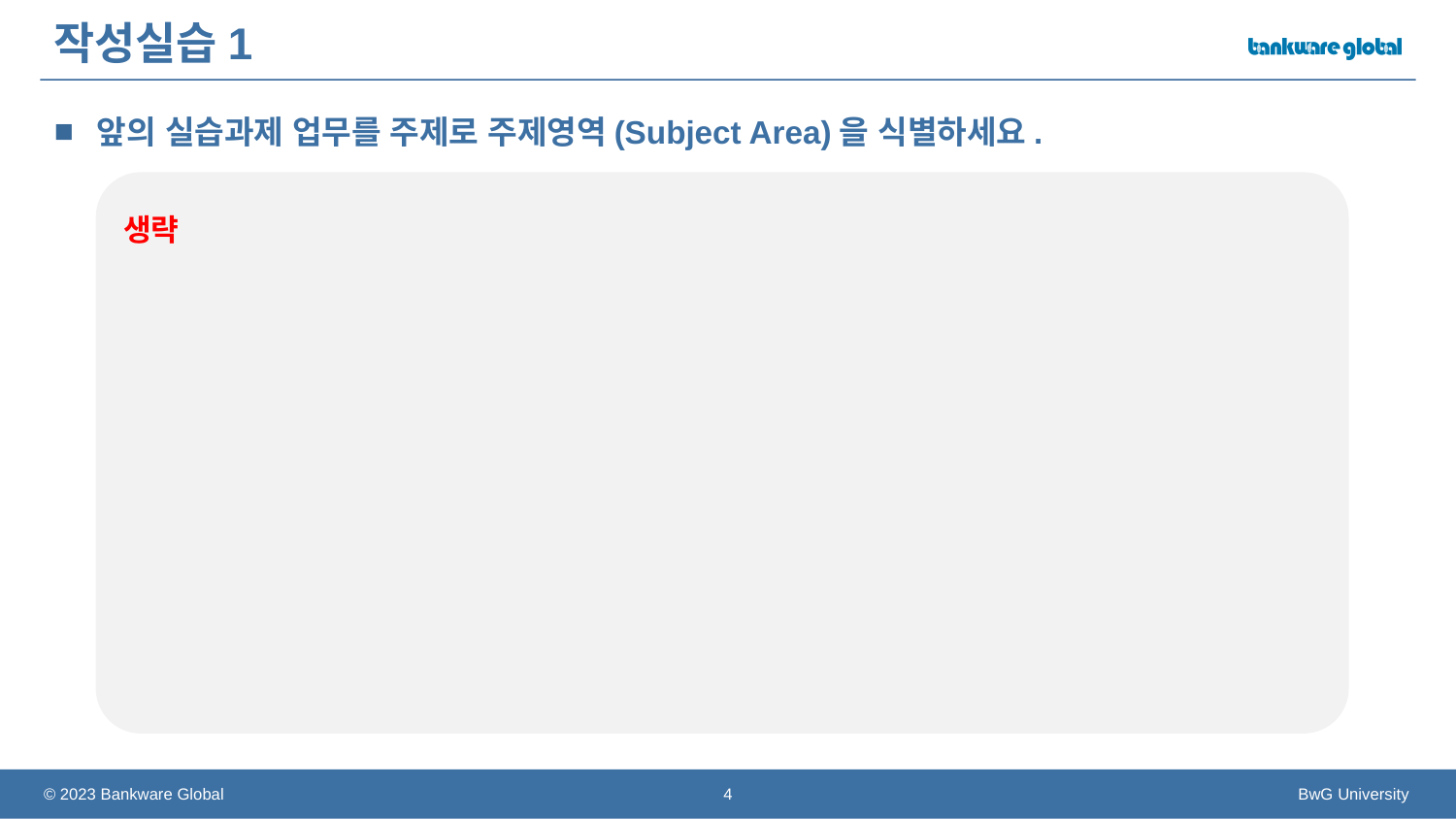

# 작성실습1
앞의 실습과제 업무를 주제로 주제영역(Subject Area)을 식별하세요.
생략
4